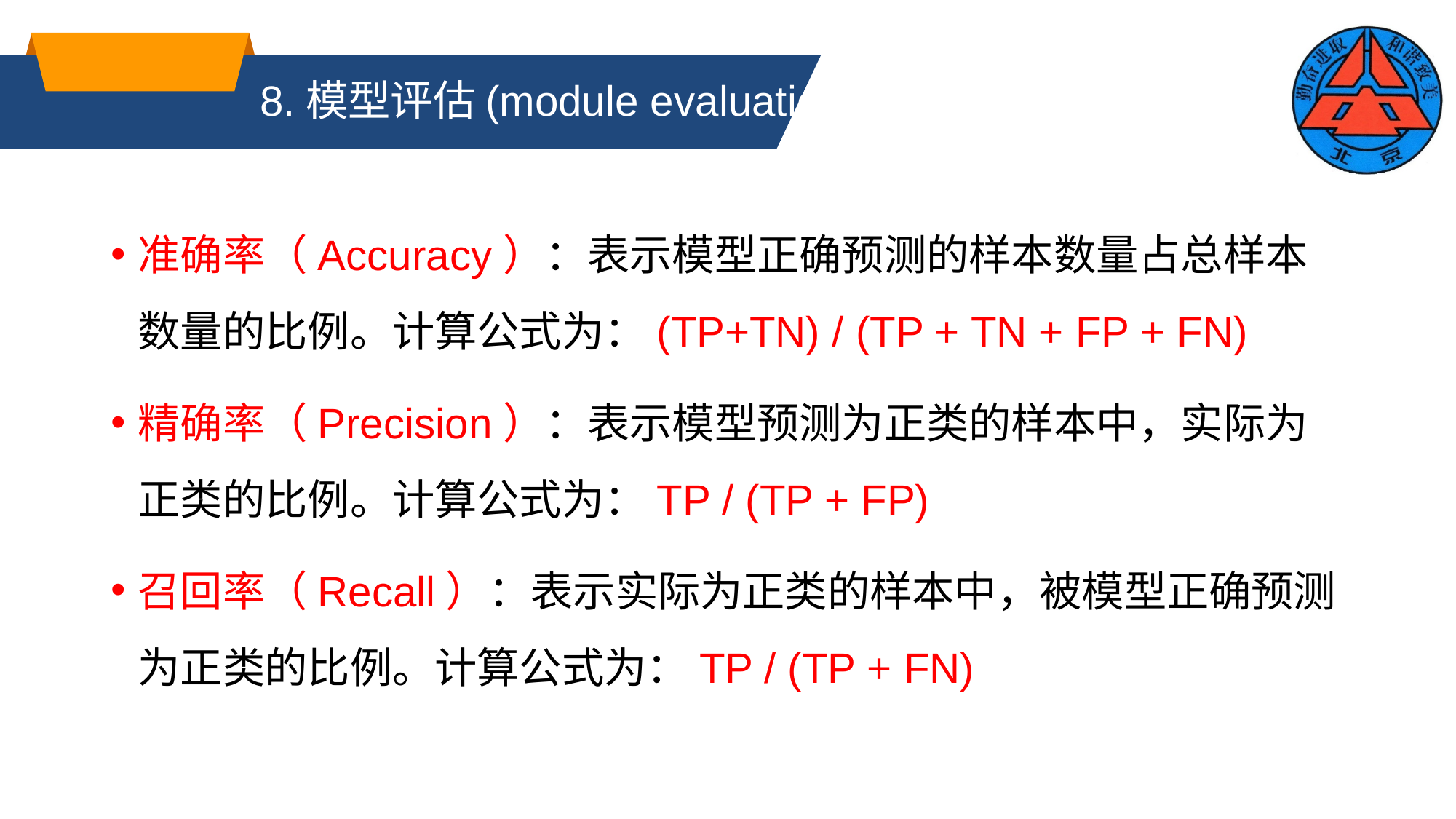

# 8.模型评估(module evaluation)
准确率（Accuracy）：表示模型正确预测的样本数量占总样本数量的比例。计算公式为：(TP+TN) / (TP + TN + FP + FN)
精确率（Precision）：表示模型预测为正类的样本中，实际为正类的比例。计算公式为：TP / (TP + FP)
召回率（Recall）：表示实际为正类的样本中，被模型正确预测为正类的比例。计算公式为：TP / (TP + FN)